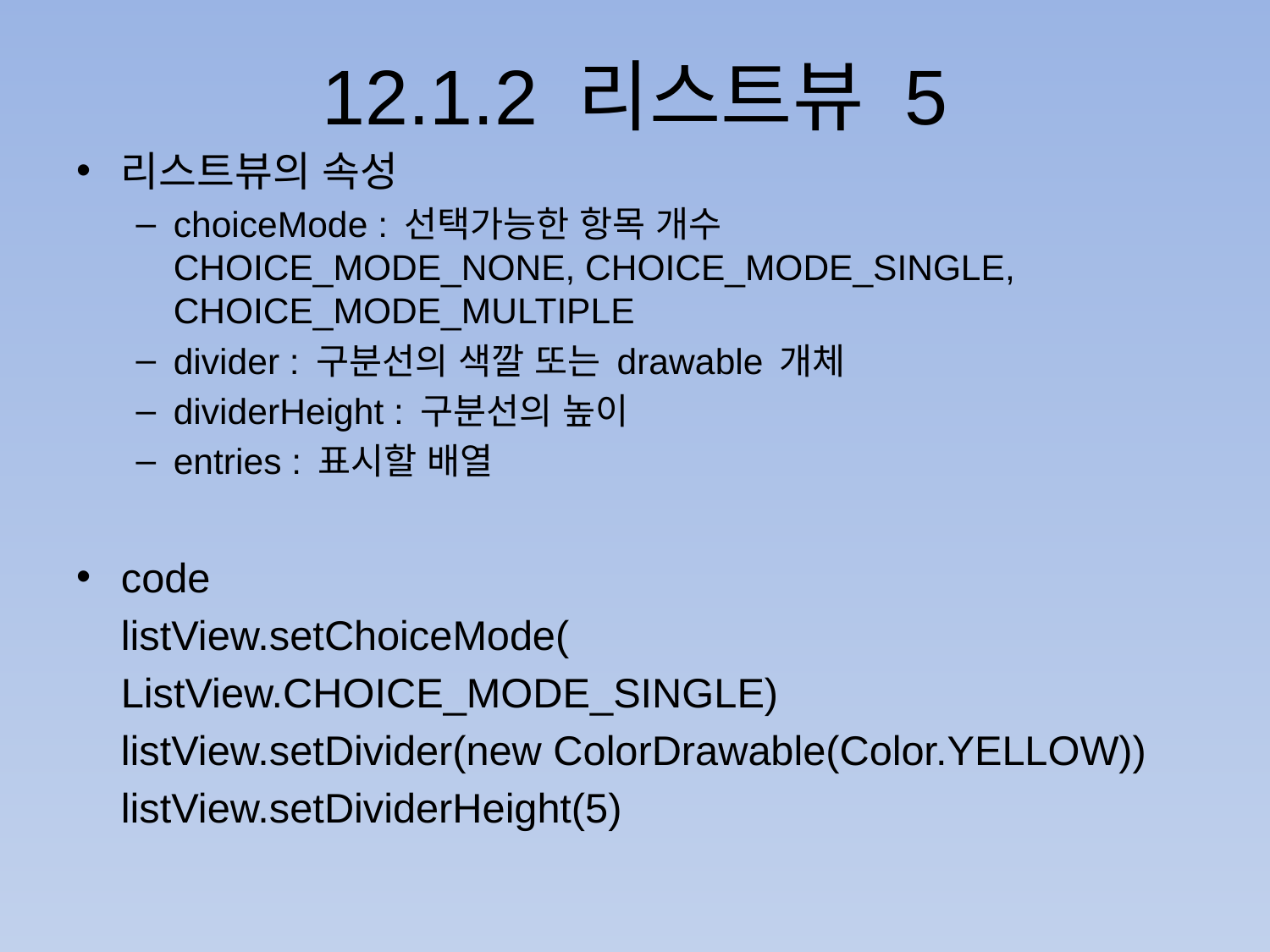

# 12.1.2 리스트뷰 5
리스트뷰의 속성
choiceMode : 선택가능한 항목 개수 	CHOICE_MODE_NONE, CHOICE_MODE_SINGLE, 	CHOICE_MODE_MULTIPLE
divider : 구분선의 색깔 또는 drawable 개체
dividerHeight : 구분선의 높이
entries : 표시할 배열

code
	listView.setChoiceMode(
		ListView.CHOICE_MODE_SINGLE)
	listView.setDivider(new ColorDrawable(Color.YELLOW))
	listView.setDividerHeight(5)